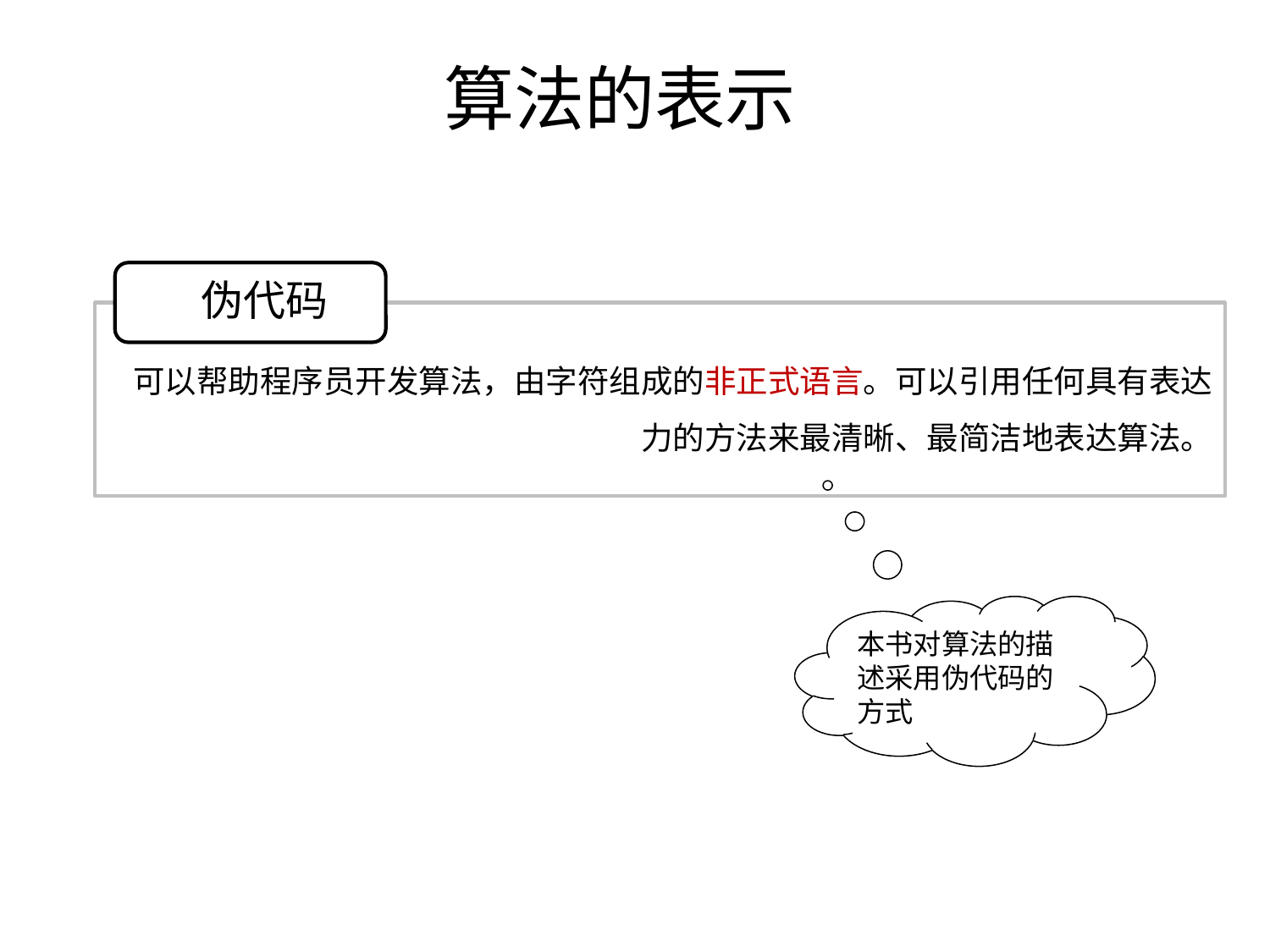

# 算法的表示
伪代码
可以帮助程序员开发算法，由字符组成的非正式语言。可以引用任何具有表达力的方法来最清晰、最简洁地表达算法。
本书对算法的描述采用伪代码的方式
47